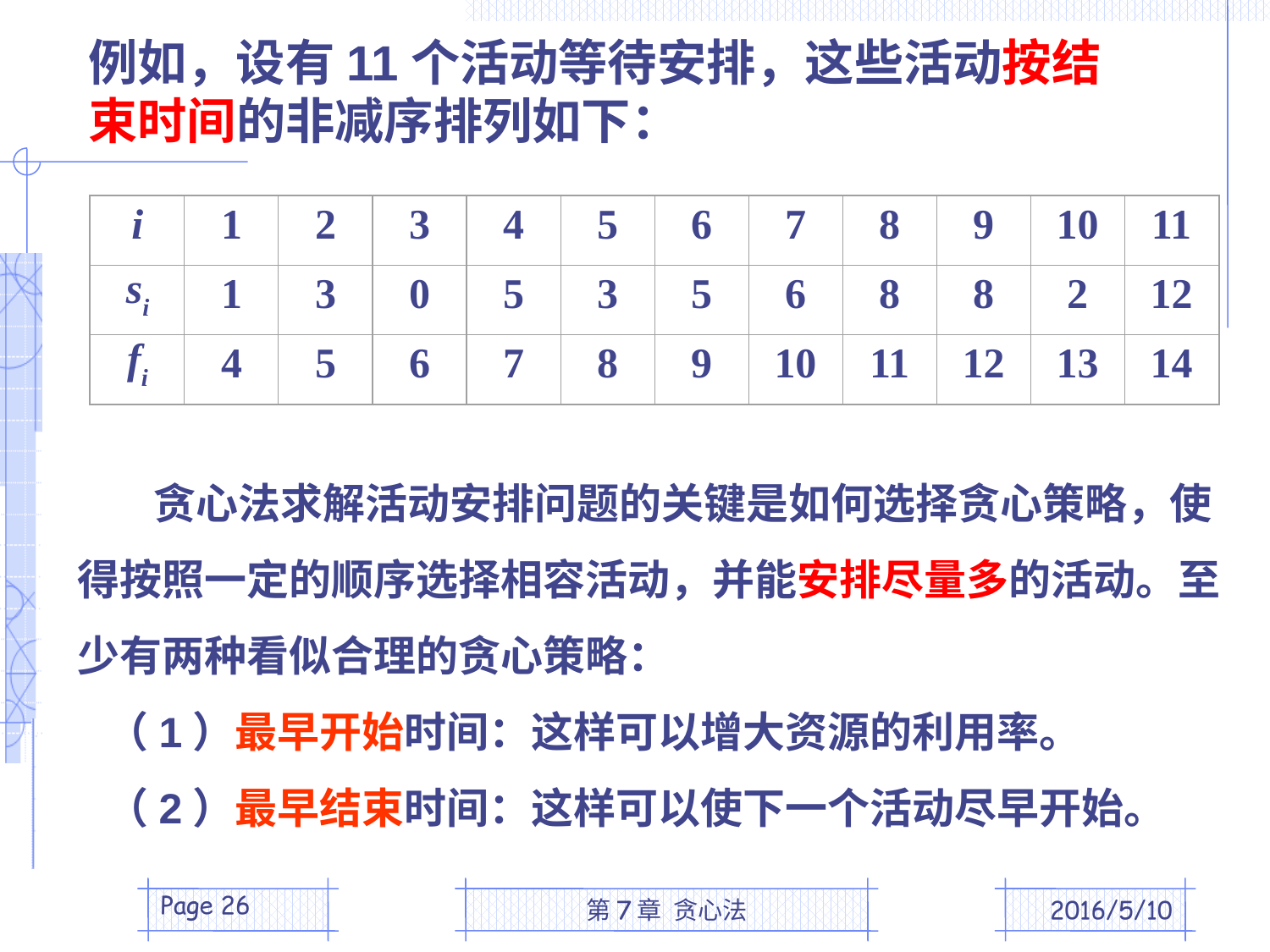

例如，设有11个活动等待安排，这些活动按结束时间的非减序排列如下：
i

1

2

3

4

5

6

7

8

9

10

11

si

1

3

0

5

3

5

6

8

8

2

12

fi

4

5

6

7

8

9

10

11

12

13

14

       贪心法求解活动安排问题的关键是如何选择贪心策略，使得按照一定的顺序选择相容活动，并能安排尽量多的活动。至少有两种看似合理的贪心策略：
  （1）最早开始时间：这样可以增大资源的利用率。
  （2）最早结束时间：这样可以使下一个活动尽早开始。
Page 26
第7章  贪心法
2016/5/10